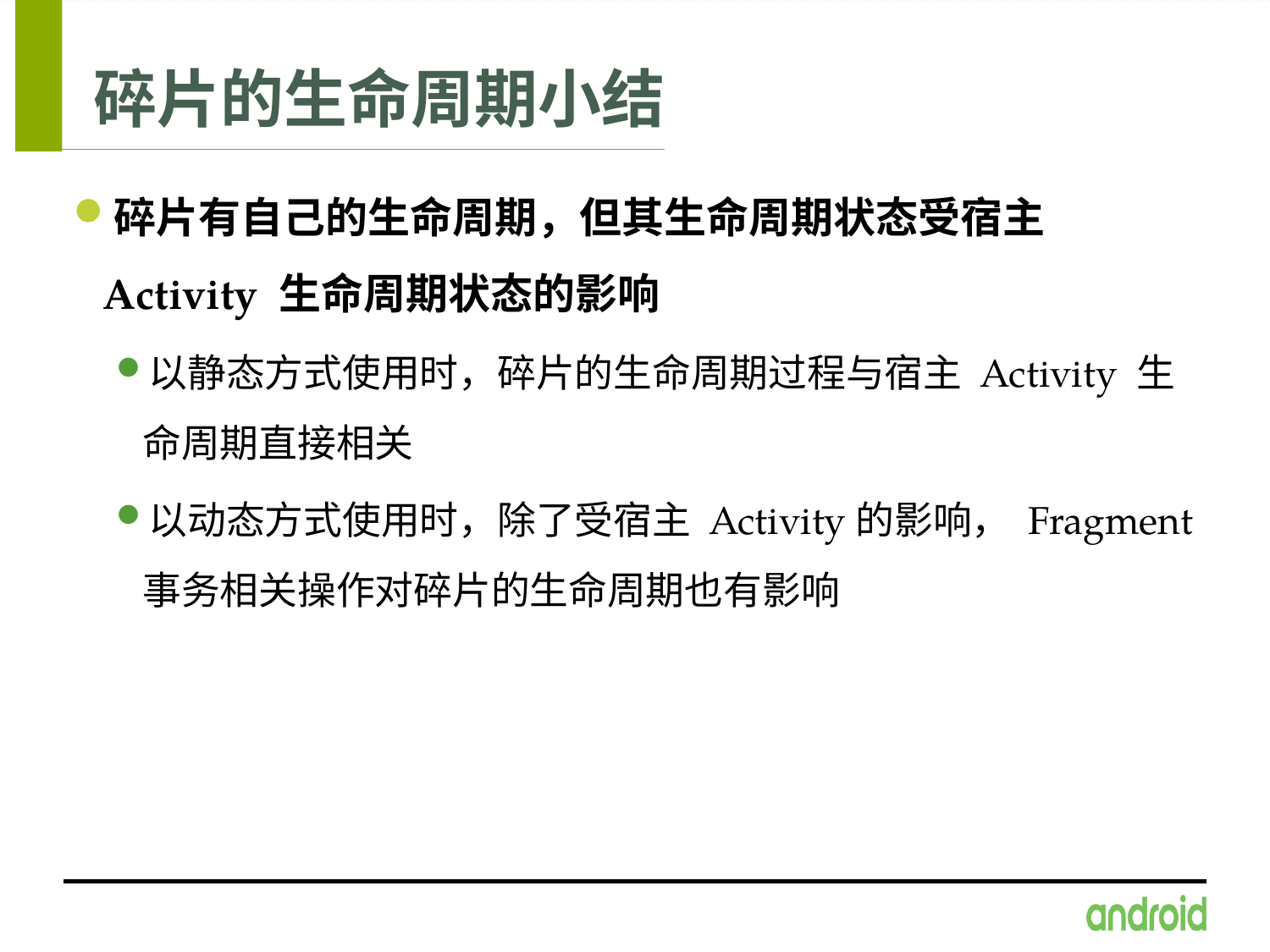

# 碎片的生命周期小结
碎片有自己的生命周期，但其生命周期状态受宿主 Activity 生命周期状态的影响
以静态方式使用时，碎片的生命周期过程与宿主 Activity 生命周期直接相关
以动态方式使用时，除了受宿主 Activity的影响， Fragment事务相关操作对碎片的生命周期也有影响